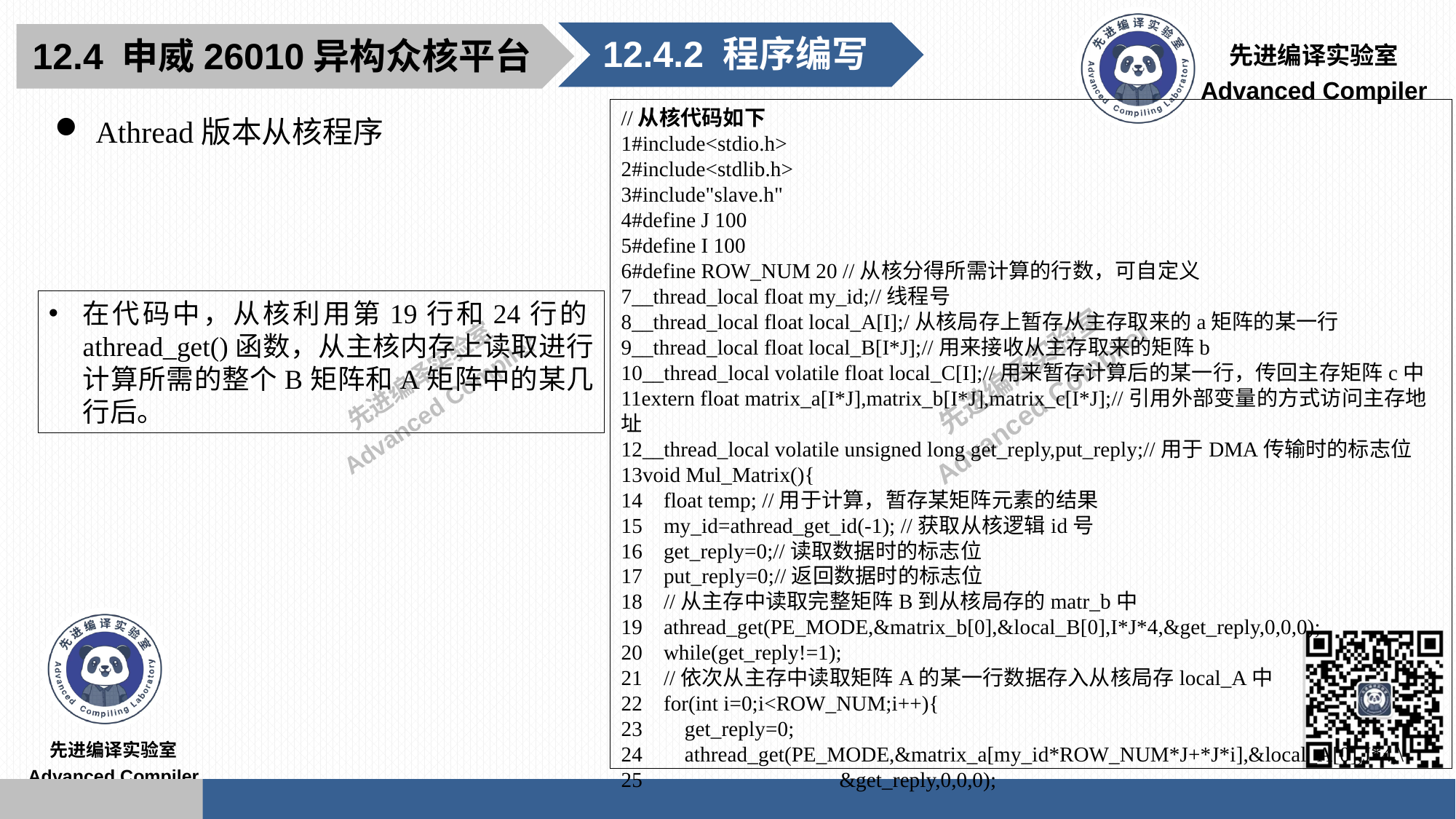

12.4.2 程序编写

12.4 申威26010异构众核平台
Athread版本从核程序
//从核代码如下
1#include<stdio.h>
2#include<stdlib.h>
3#include"slave.h"
4#define J 100
5#define I 100
6#define ROW_NUM 20 //从核分得所需计算的行数，可自定义
7__thread_local float my_id;//线程号
8__thread_local float local_A[I];/从核局存上暂存从主存取来的a矩阵的某一行
9__thread_local float local_B[I*J];//用来接收从主存取来的矩阵b
10__thread_local volatile float local_C[I];//用来暂存计算后的某一行，传回主存矩阵c中
11extern float matrix_a[I*J],matrix_b[I*J],matrix_c[I*J];//引用外部变量的方式访问主存地址
12__thread_local volatile unsigned long get_reply,put_reply;//用于DMA传输时的标志位
13void Mul_Matrix(){
14    float temp; //用于计算，暂存某矩阵元素的结果
15    my_id=athread_get_id(-1); //获取从核逻辑id号
16    get_reply=0;//读取数据时的标志位
17    put_reply=0;//返回数据时的标志位
18    //从主存中读取完整矩阵B到从核局存的matr_b中
19    athread_get(PE_MODE,&matrix_b[0],&local_B[0],I*J*4,&get_reply,0,0,0);
20    while(get_reply!=1);
21    //依次从主存中读取矩阵A的某一行数据存入从核局存local_A中
22    for(int i=0;i<ROW_NUM;i++){
23        get_reply=0;
24        athread_get(PE_MODE,&matrix_a[my_id*ROW_NUM*J+*J*i],&local_A[0],J*4,\
25		&get_reply,0,0,0);
在代码中，从核利用第19行和24行的athread_get()函数，从主核内存上读取进行计算所需的整个B矩阵和A矩阵中的某几行后。